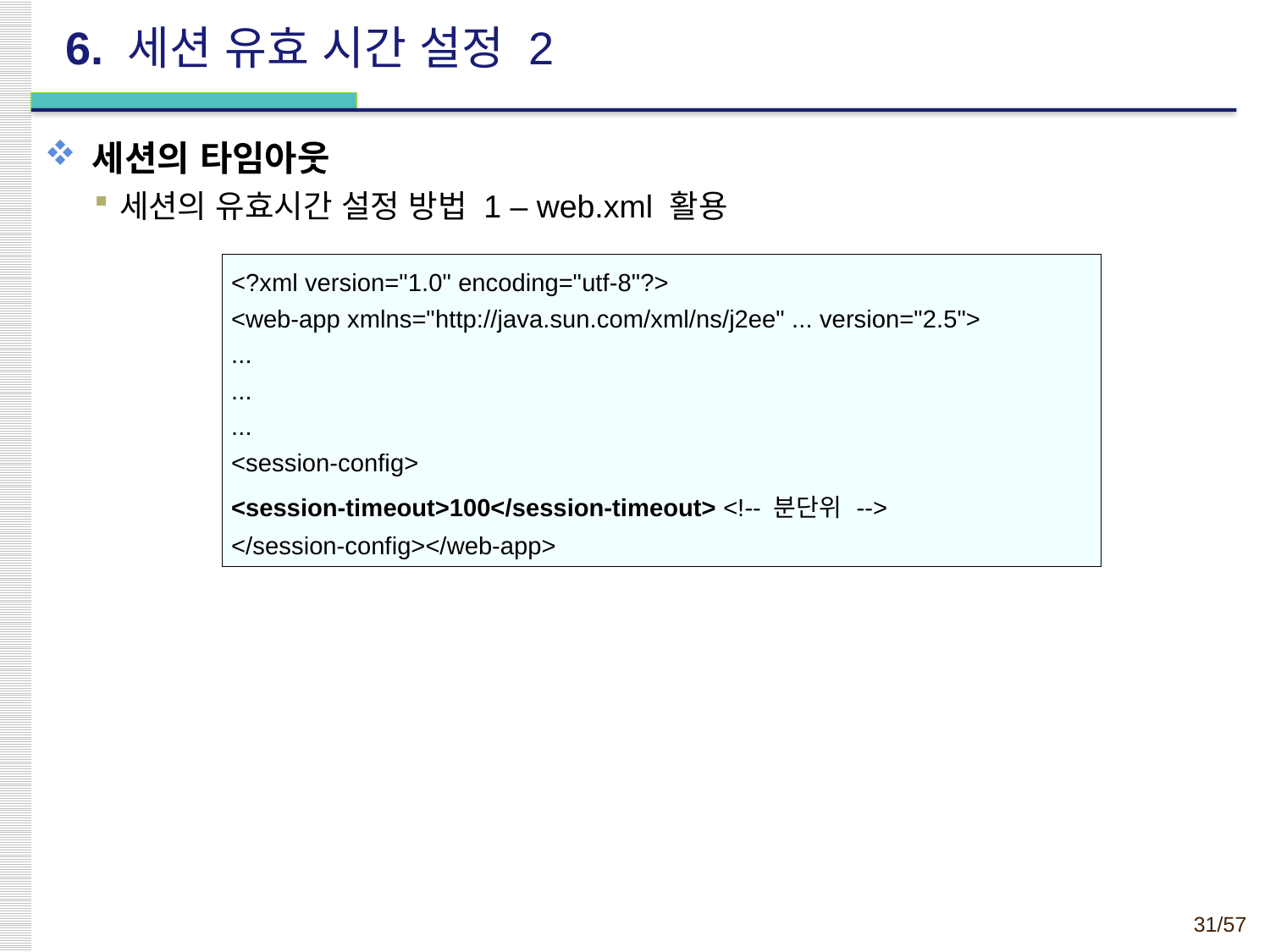

제11장
31/35

6. 세션 유효 시간 설정 2
세션의 타임아웃
세션의 유효시간 설정 방법 1 – web.xml 활용

| <?xml version="1.0" encoding="utf-8"?> <web-app xmlns="http://java.sun.com/xml/ns/j2ee" ... version="2.5"> ... ... ... <session-config> <session-timeout>100</session-timeout> <!-- 분단위 --> </session-config></web-app> |
| --- |